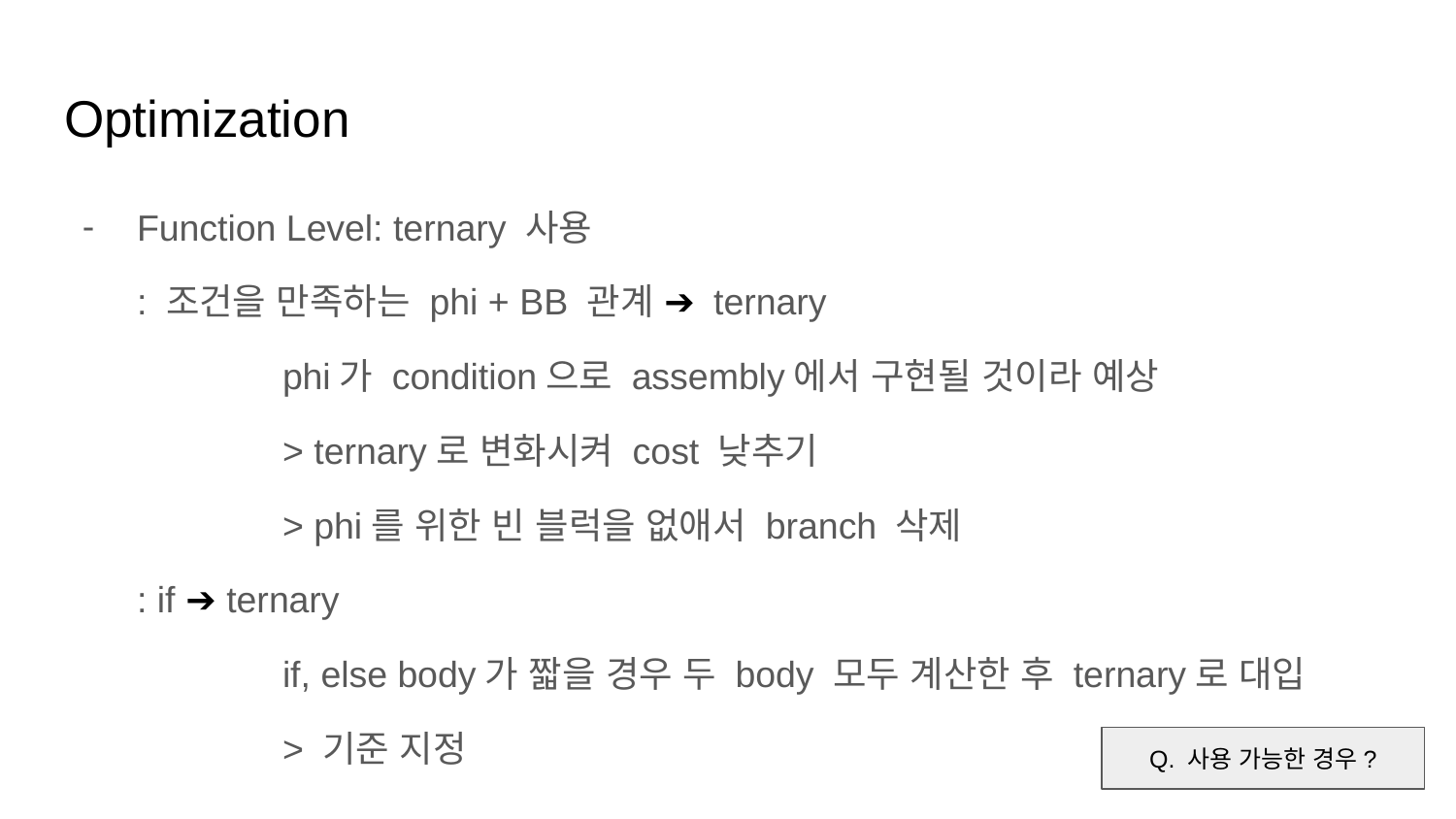

# Optimization
Function Level: ternary 사용
: 조건을 만족하는 phi + BB 관계 ➔ ternary
	phi가 condition으로 assembly에서 구현될 것이라 예상
	> ternary로 변화시켜 cost 낮추기
	> phi를 위한 빈 블럭을 없애서 branch 삭제
: if ➔ ternary
	if, else body가 짧을 경우 두 body 모두 계산한 후 ternary로 대입
	> 기준 지정

Q. 사용 가능한 경우?